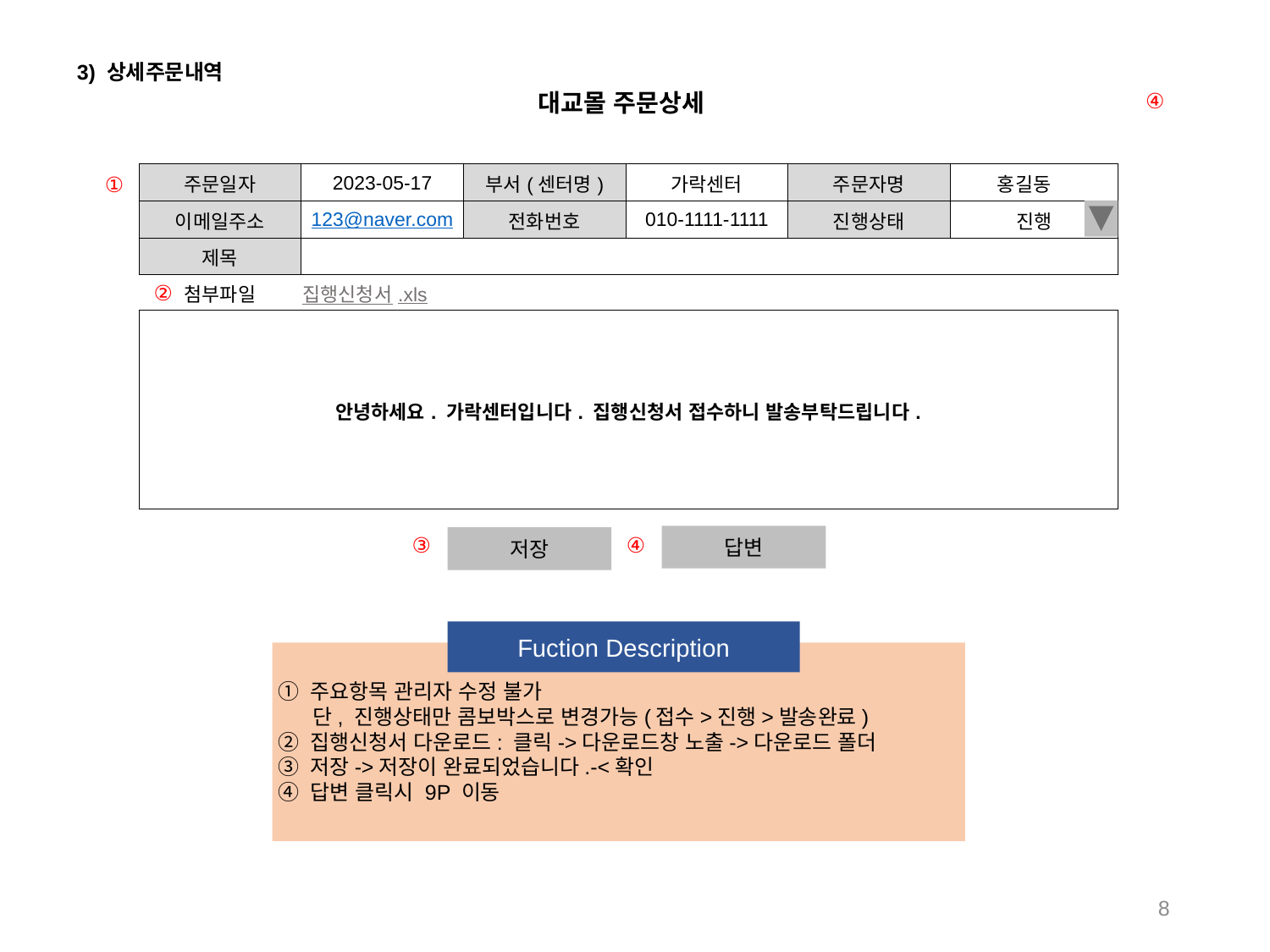

3) 상세주문내역
대교몰 주문상세
④
| 주문일자 | 2023-05-17 | 부서(센터명) | 가락센터 | 주문자명 | 홍길동 |
| --- | --- | --- | --- | --- | --- |
| 이메일주소 | 123@naver.com | 전화번호 | 010-1111-1111 | 진행상태 | 진행 |
| 제목 |  |  |  |  |  |
| 첨부파일 | 집행신청서.xls |  |  |  |  |
| 안녕하세요. 가락센터입니다. 집행신청서 접수하니 발송부탁드립니다. |  |  |  |  |  |
①

②
③
④
답변
저장
Fuction Description

① 주요항목 관리자 수정 불가
     단, 진행상태만 콤보박스로 변경가능(접수>진행>발송완료)
② 집행신청서 다운로드: 클릭->다운로드창 노출->다운로드 폴더
③ 저장->저장이 완료되었습니다.-<확인
④ 답변 클릭시 9P 이동
8